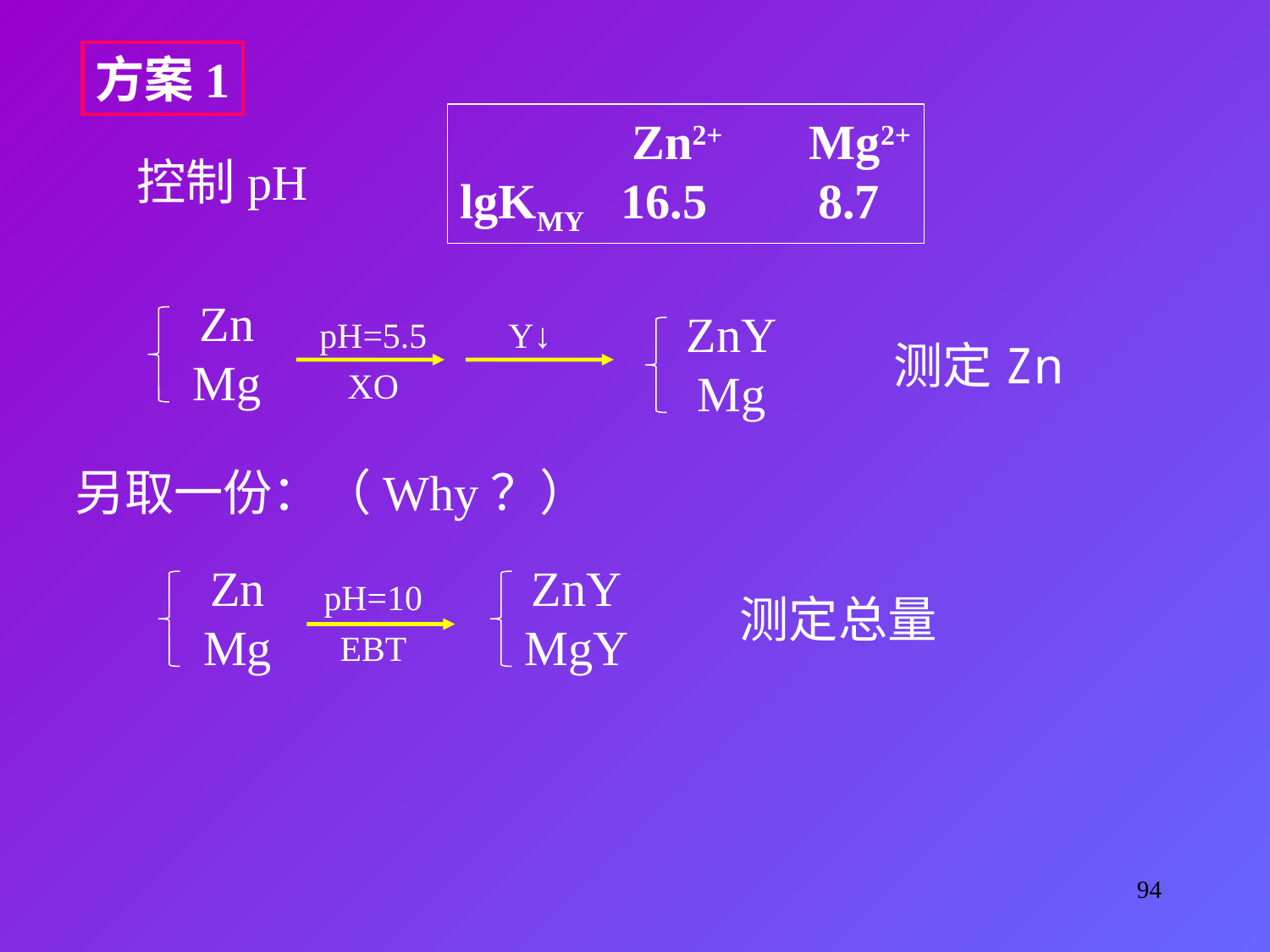

方案1
              Zn2+            Mg2+
lgKMY   16.5         8.7
控制pH
Zn
Mg
ZnY
Mg
pH=5.5
XO

Y↓

测定Zn

另取一份：（Why？）
Zn
Mg
ZnY
MgY
pH=10
EBT

测定总量

94